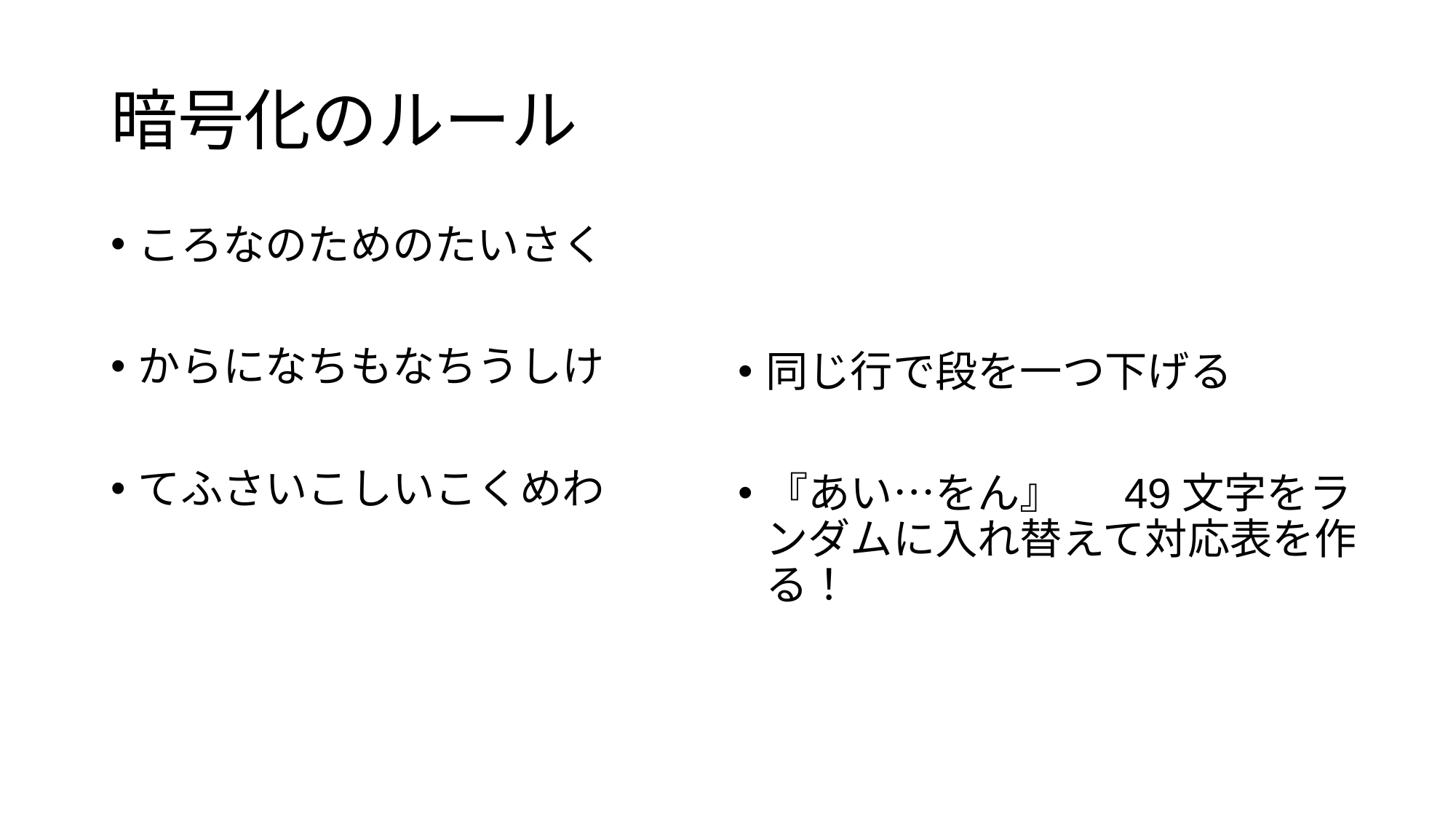

# 暗号化のルール
ころなのためのたいさく

からになちもなちうしけ

てふさいこしいこくめわ

同じ行で段を一つ下げる

『あい…をん』 　49文字をランダムに入れ替えて対応表を作る！